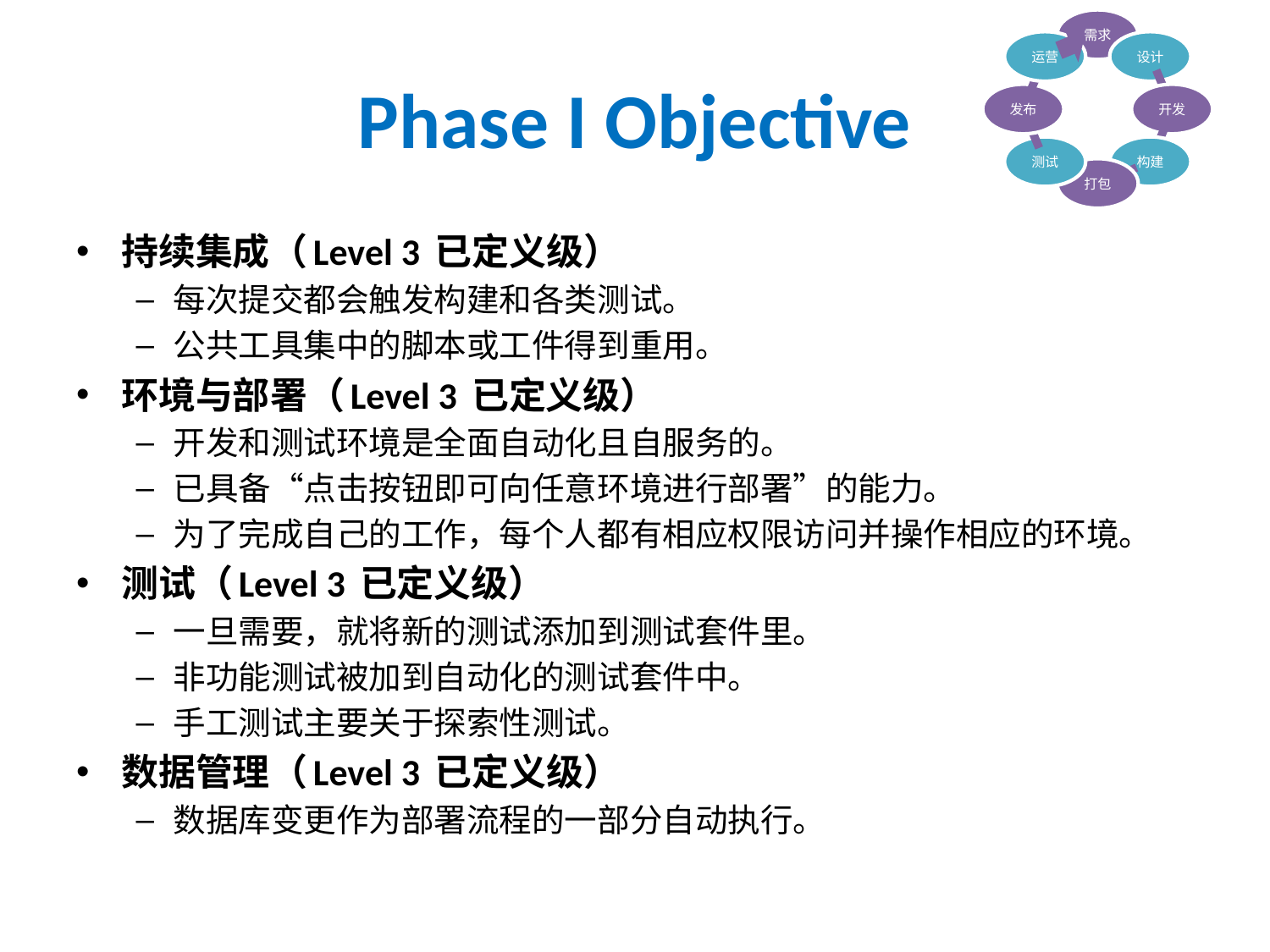

需求
设计
开发
构建
运营
打包
测试
发布
# Phase I Objective
持续集成（Level 3 已定义级）
每次提交都会触发构建和各类测试。
公共工具集中的脚本或工件得到重用。
环境与部署（Level 3 已定义级）
开发和测试环境是全面自动化且自服务的。
已具备“点击按钮即可向任意环境进行部署”的能力。
为了完成自己的工作，每个人都有相应权限访问并操作相应的环境。
测试（Level 3 已定义级）
一旦需要，就将新的测试添加到测试套件里。
非功能测试被加到自动化的测试套件中。
手工测试主要关于探索性测试。
数据管理（Level 3 已定义级）
数据库变更作为部署流程的一部分自动执行。